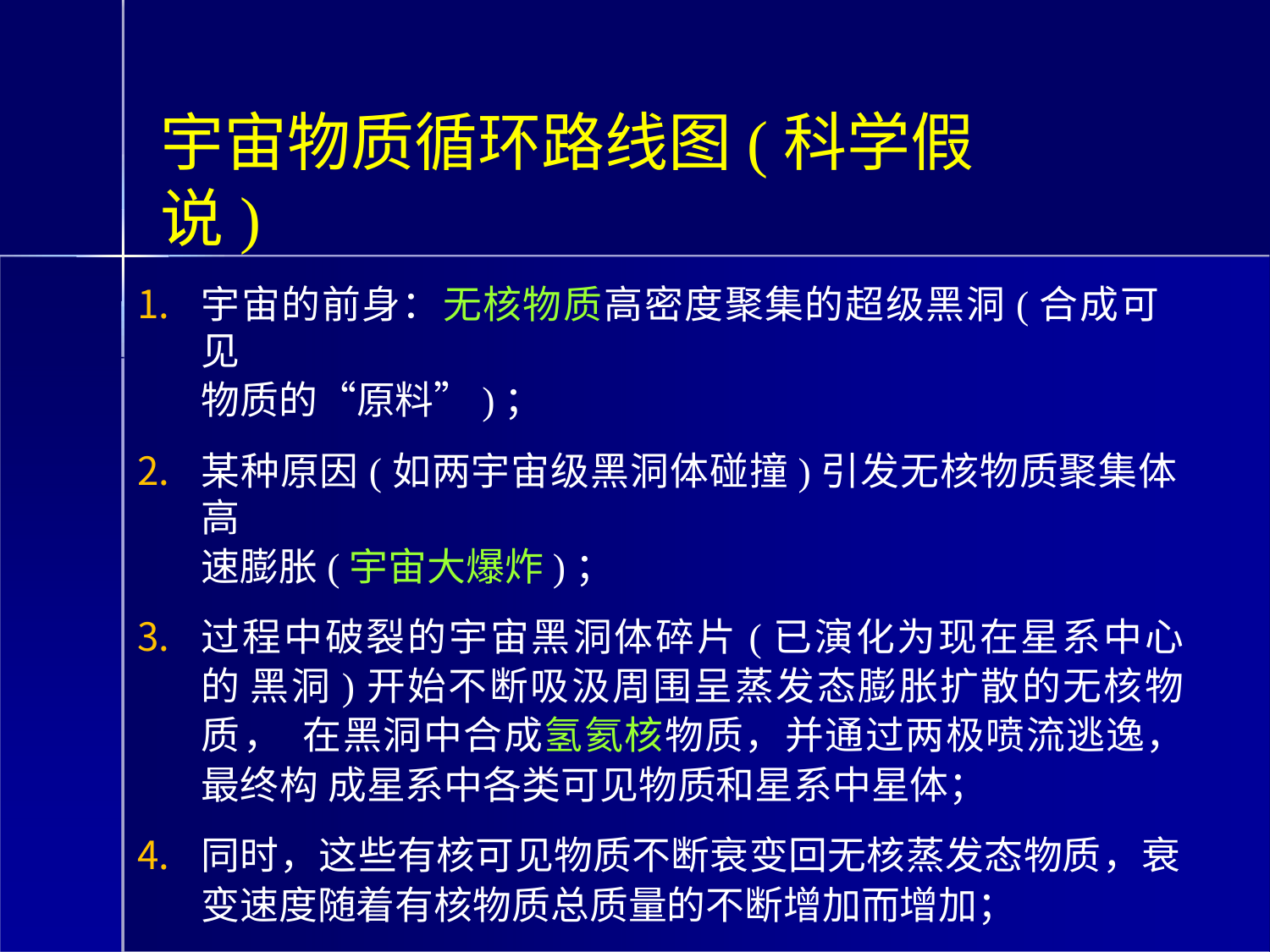

# 宇宙物质循环路线图(科学假说)

宇宙的前身：无核物质高密度聚集的超级黑洞(合成可见
物质的“原料”)；
某种原因(如两宇宙级黑洞体碰撞)引发无核物质聚集体高
速膨胀(宇宙大爆炸)；
过程中破裂的宇宙黑洞体碎片(已演化为现在星系中心的 黑洞)开始不断吸汲周围呈蒸发态膨胀扩散的无核物质，  在黑洞中合成氢氦核物质，并通过两极喷流逃逸，最终构 成星系中各类可见物质和星系中星体；
同时，这些有核可见物质不断衰变回无核蒸发态物质，衰
变速度随着有核物质总质量的不断增加而增加；